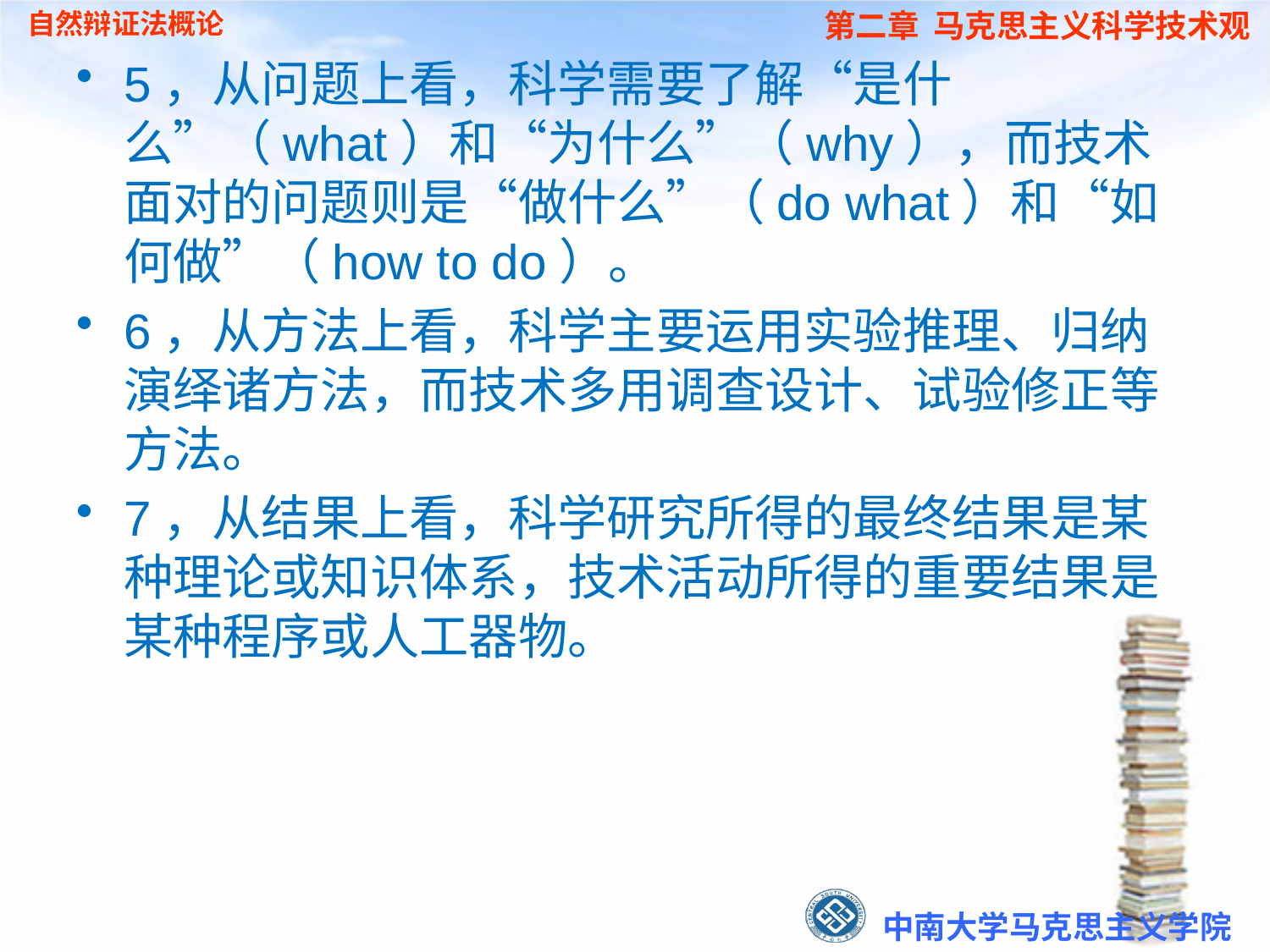

5，从问题上看，科学需要了解“是什么”（what）和“为什么”（why），而技术面对的问题则是“做什么”（do what）和“如何做”（how to do）。
6，从方法上看，科学主要运用实验推理、归纳演绎诸方法，而技术多用调查设计、试验修正等方法。
7，从结果上看，科学研究所得的最终结果是某种理论或知识体系，技术活动所得的重要结果是某种程序或人工器物。